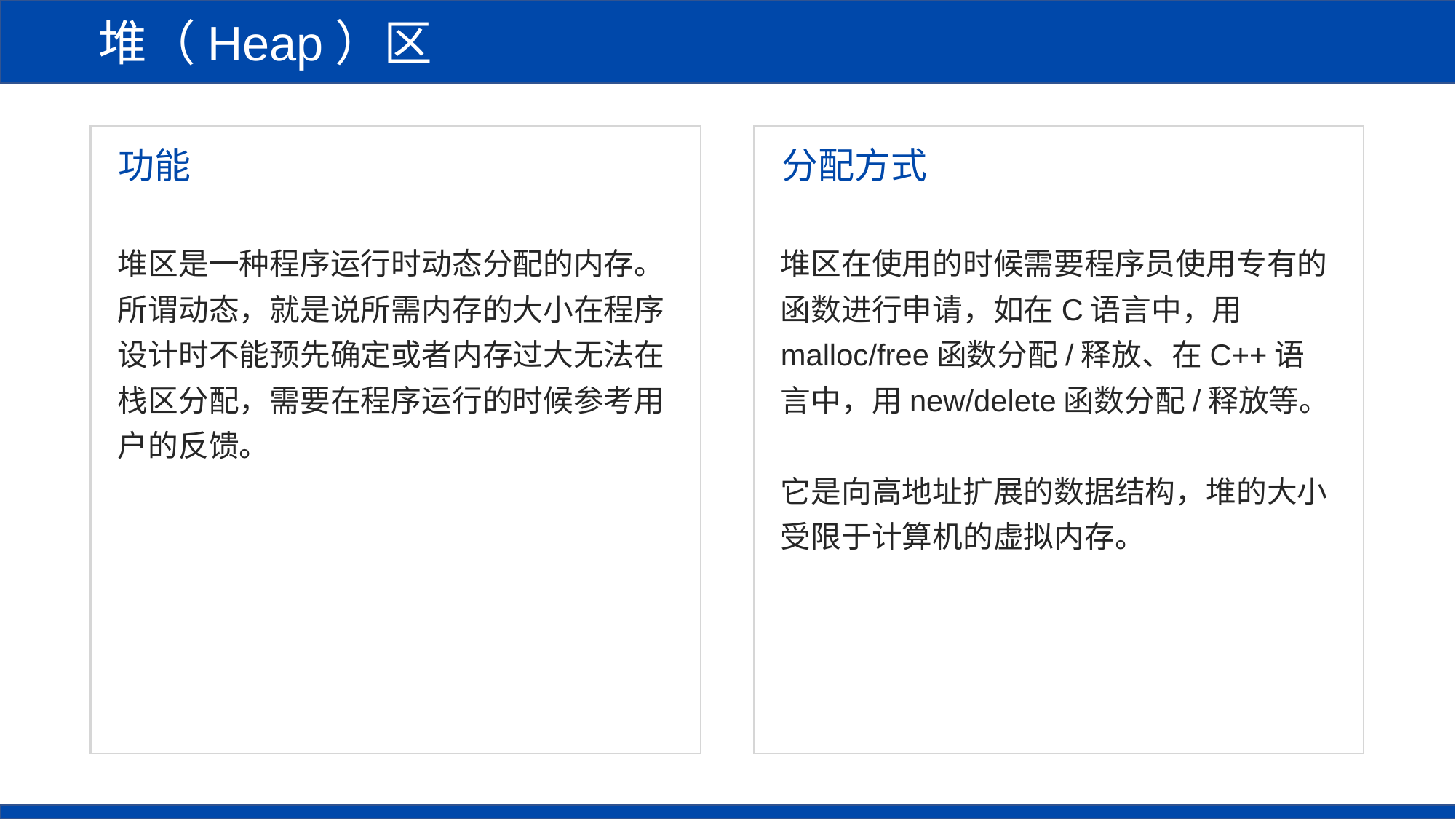

堆（Heap）区

功能
分配方式
堆区是一种程序运行时动态分配的内存。所谓动态，就是说所需内存的大小在程序设计时不能预先确定或者内存过大无法在栈区分配，需要在程序运行的时候参考用户的反馈。
堆区在使用的时候需要程序员使用专有的函数进行申请，如在C语言中，用malloc/free函数分配/释放、在C++语言中，用new/delete函数分配/释放等。

它是向高地址扩展的数据结构，堆的大小受限于计算机的虚拟内存。